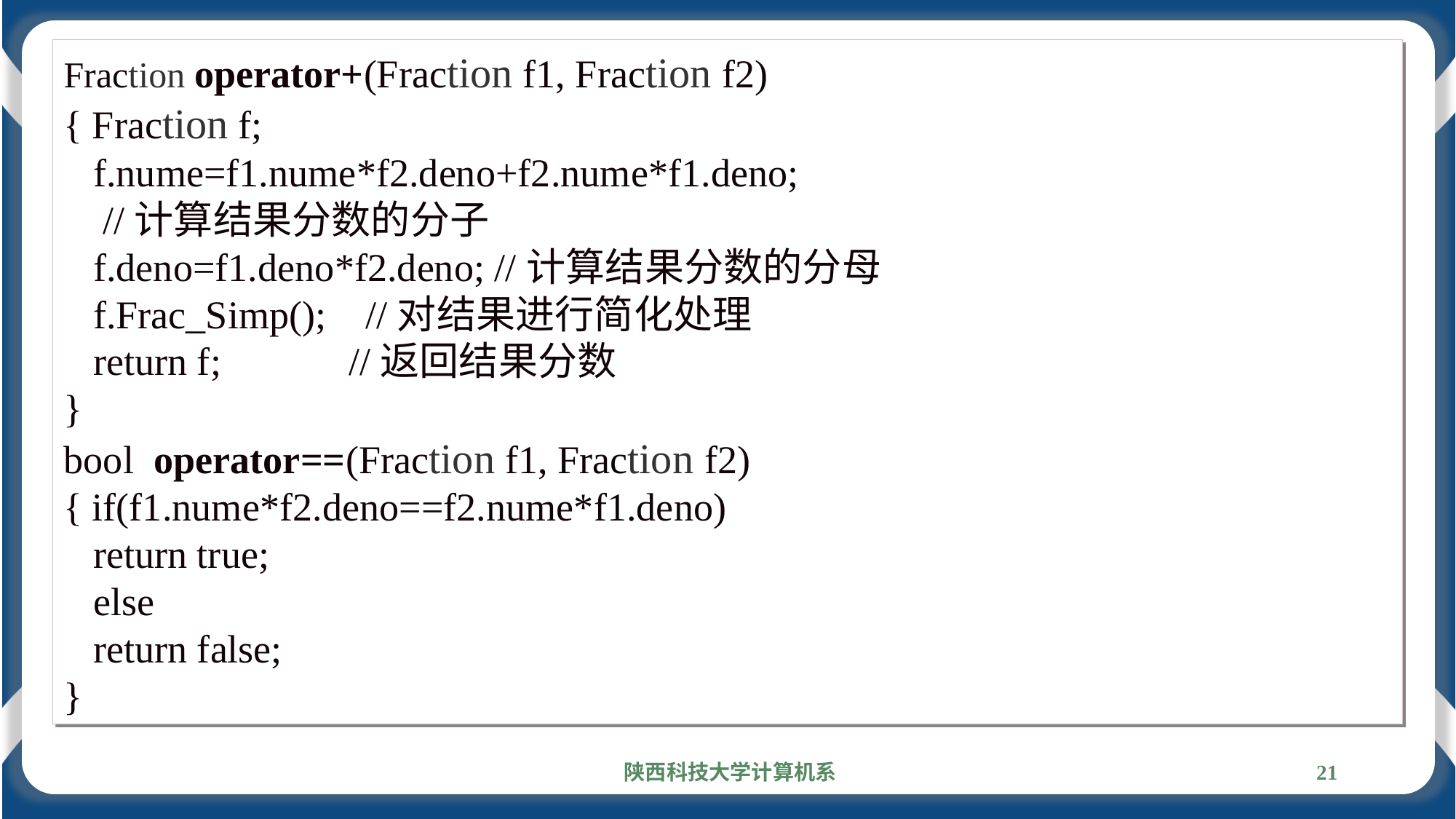

Fraction operator+(Fraction f1, Fraction f2)
{ Fraction f;
   f.nume=f1.nume*f2.deno+f2.nume*f1.deno;
    //计算结果分数的分子
   f.deno=f1.deno*f2.deno; //计算结果分数的分母
   f.Frac_Simp();    //对结果进行简化处理
   return f;             //返回结果分数
}
bool  operator==(Fraction f1, Fraction f2)
{ if(f1.nume*f2.deno==f2.nume*f1.deno)
   return true;
   else
   return false;
}
陕西科技大学计算机系
21